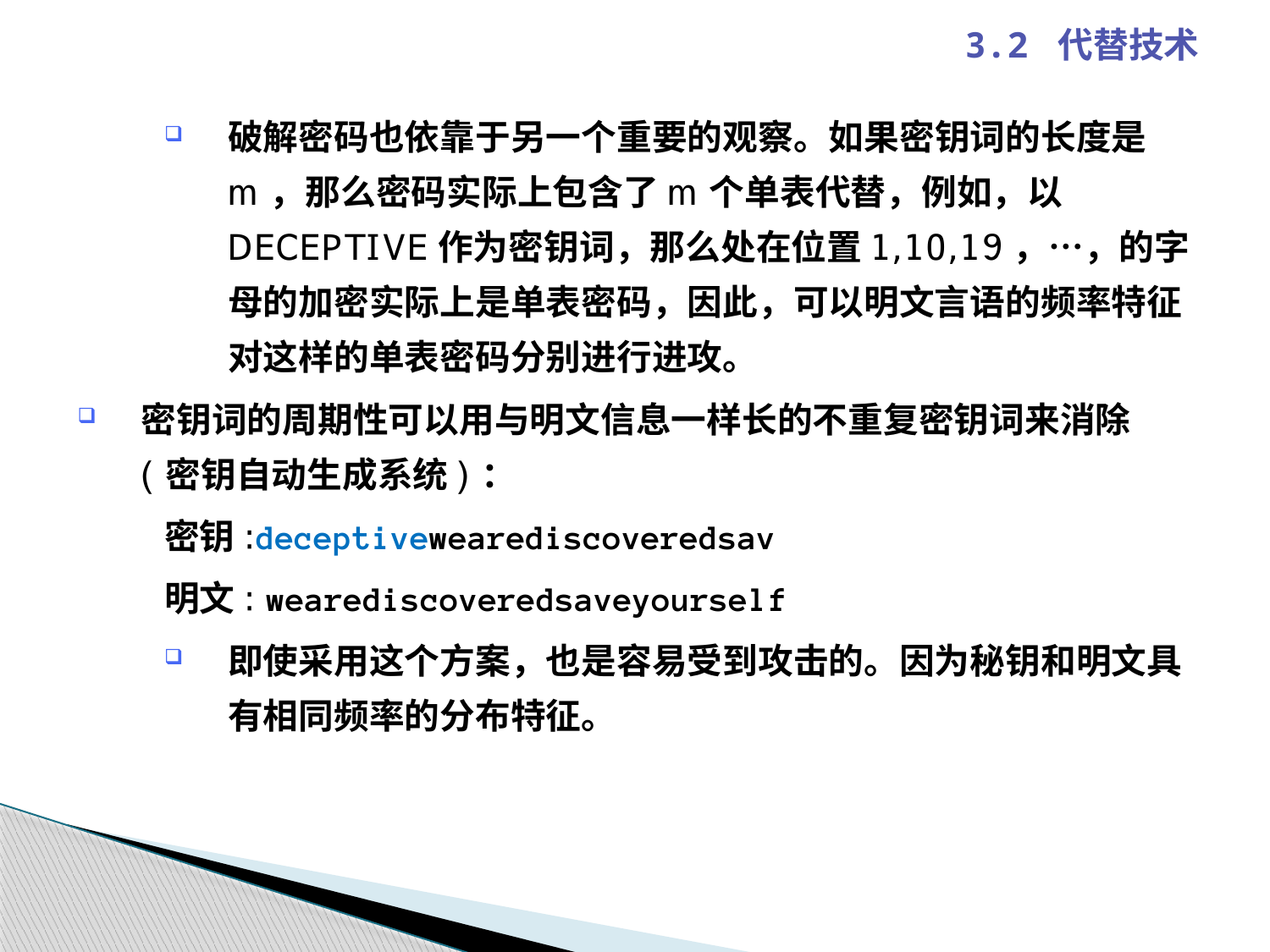

3.2 代替技术
破解密码也依靠于另一个重要的观察。如果密钥词的长度是m，那么密码实际上包含了m个单表代替，例如，以DECEPTIVE作为密钥词，那么处在位置1,10,19，…，的字母的加密实际上是单表密码，因此，可以明文言语的频率特征对这样的单表密码分别进行进攻。
密钥词的周期性可以用与明文信息一样长的不重复密钥词来消除(密钥自动生成系统)：
密钥:deceptivewearediscoveredsav
明文: wearediscoveredsaveyourself
即使采用这个方案，也是容易受到攻击的。因为秘钥和明文具有相同频率的分布特征。